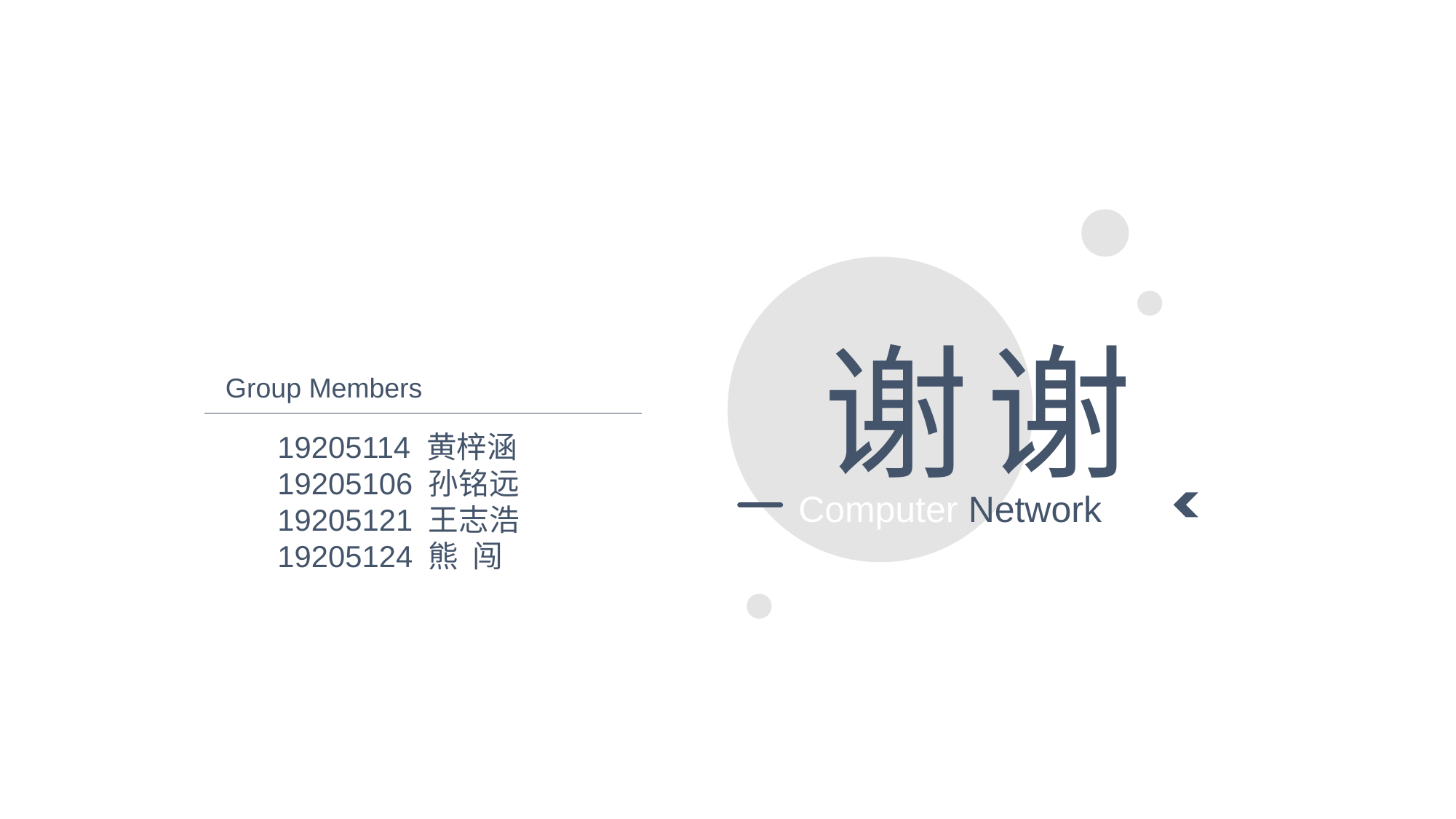

谢
谢
Group Members
19205114 黄梓涵
19205106 孙铭远
19205121 王志浩19205124 熊  闯
Computer Network